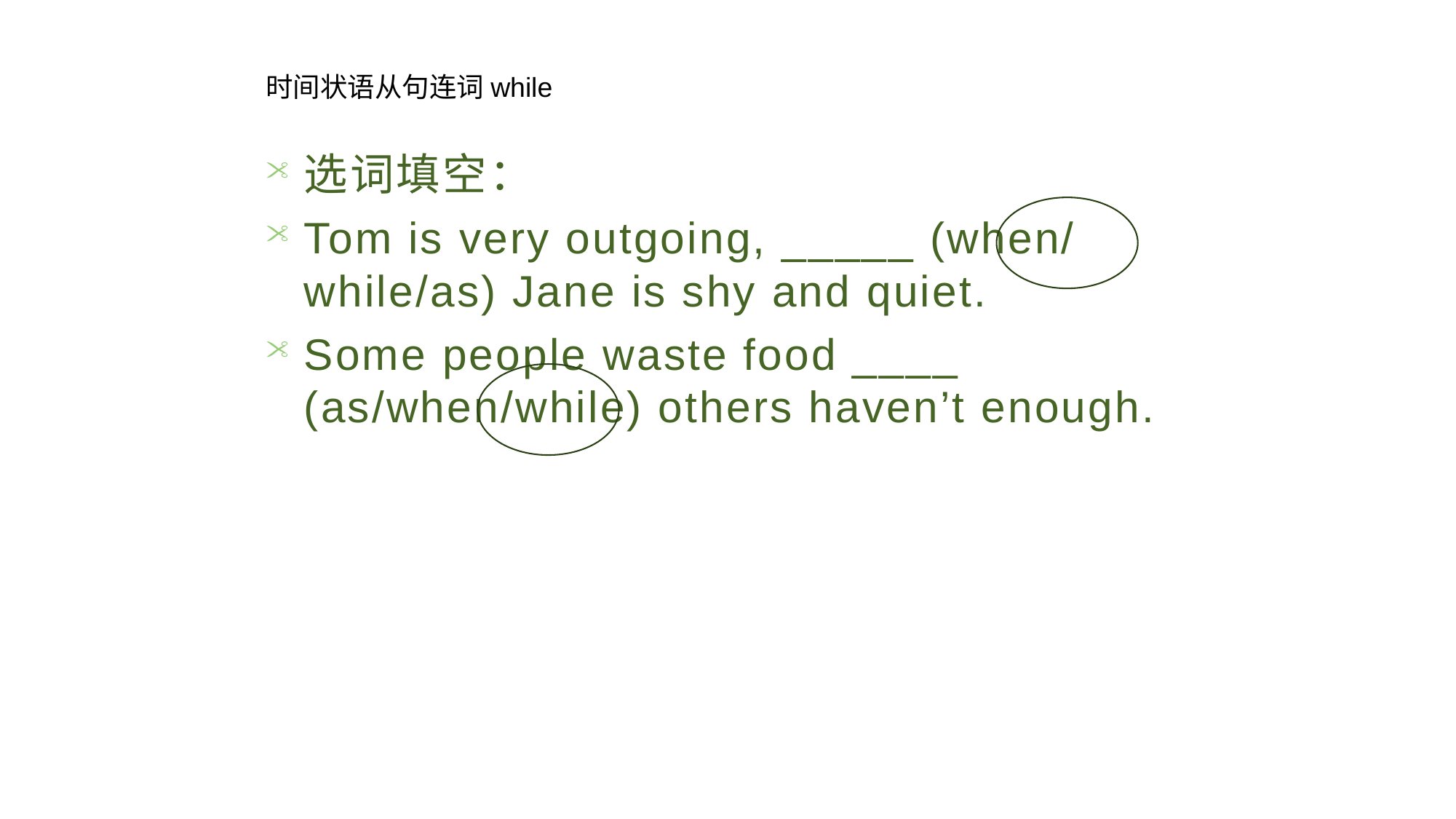

时间状语从句连词while
选词填空：
Tom is very outgoing, _____ (when/ while/as) Jane is shy and quiet.
Some people waste food ____ (as/when/while) others haven’t enough.